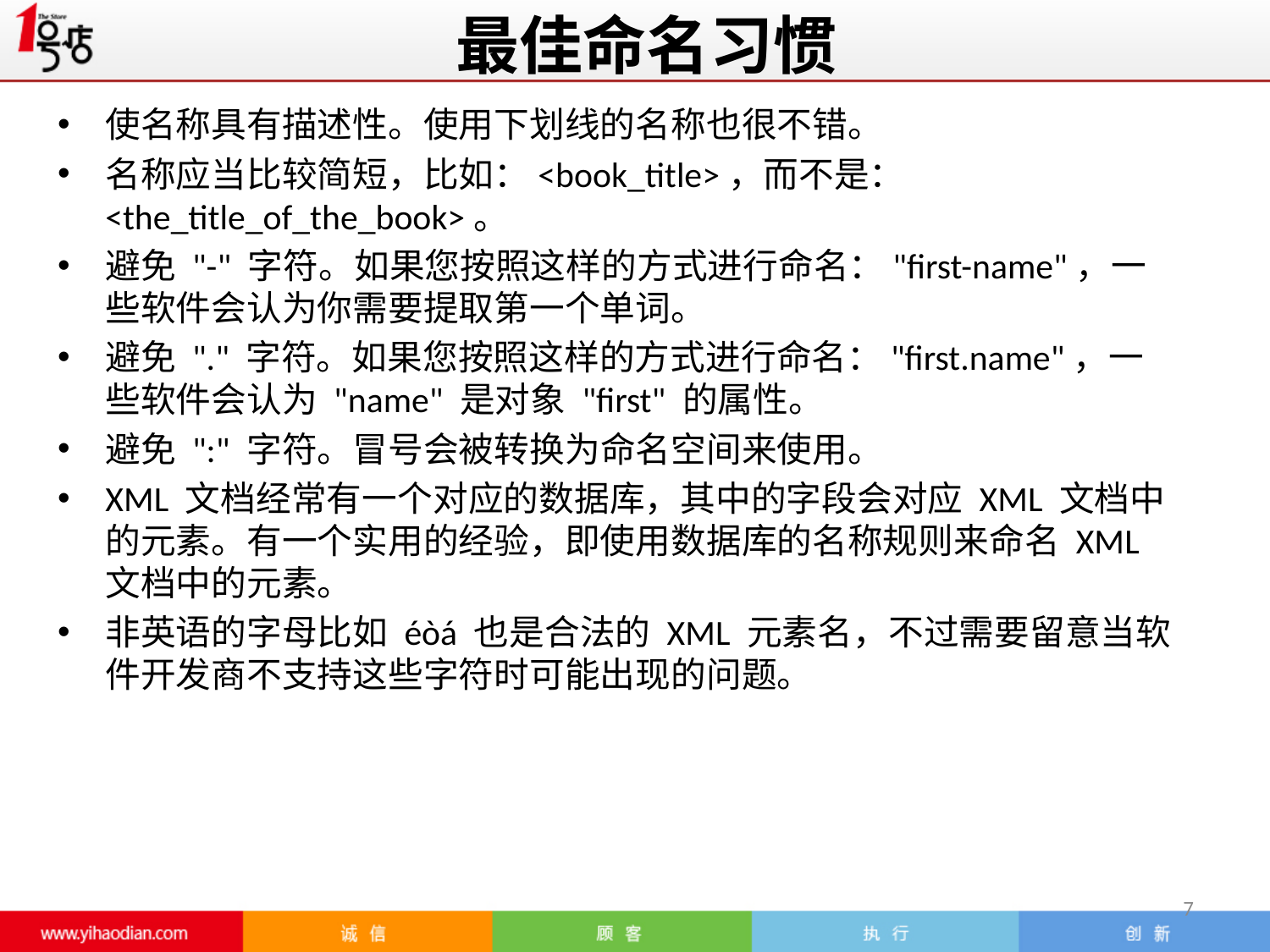

# 最佳命名习惯
使名称具有描述性。使用下划线的名称也很不错。
名称应当比较简短，比如：<book_title>，而不是：<the_title_of_the_book>。
避免 "-" 字符。如果您按照这样的方式进行命名："first-name"，一些软件会认为你需要提取第一个单词。
避免 "." 字符。如果您按照这样的方式进行命名："first.name"，一些软件会认为 "name" 是对象 "first" 的属性。
避免 ":" 字符。冒号会被转换为命名空间来使用。
XML 文档经常有一个对应的数据库，其中的字段会对应 XML 文档中的元素。有一个实用的经验，即使用数据库的名称规则来命名 XML 文档中的元素。
非英语的字母比如 éòá 也是合法的 XML 元素名，不过需要留意当软件开发商不支持这些字符时可能出现的问题。

7